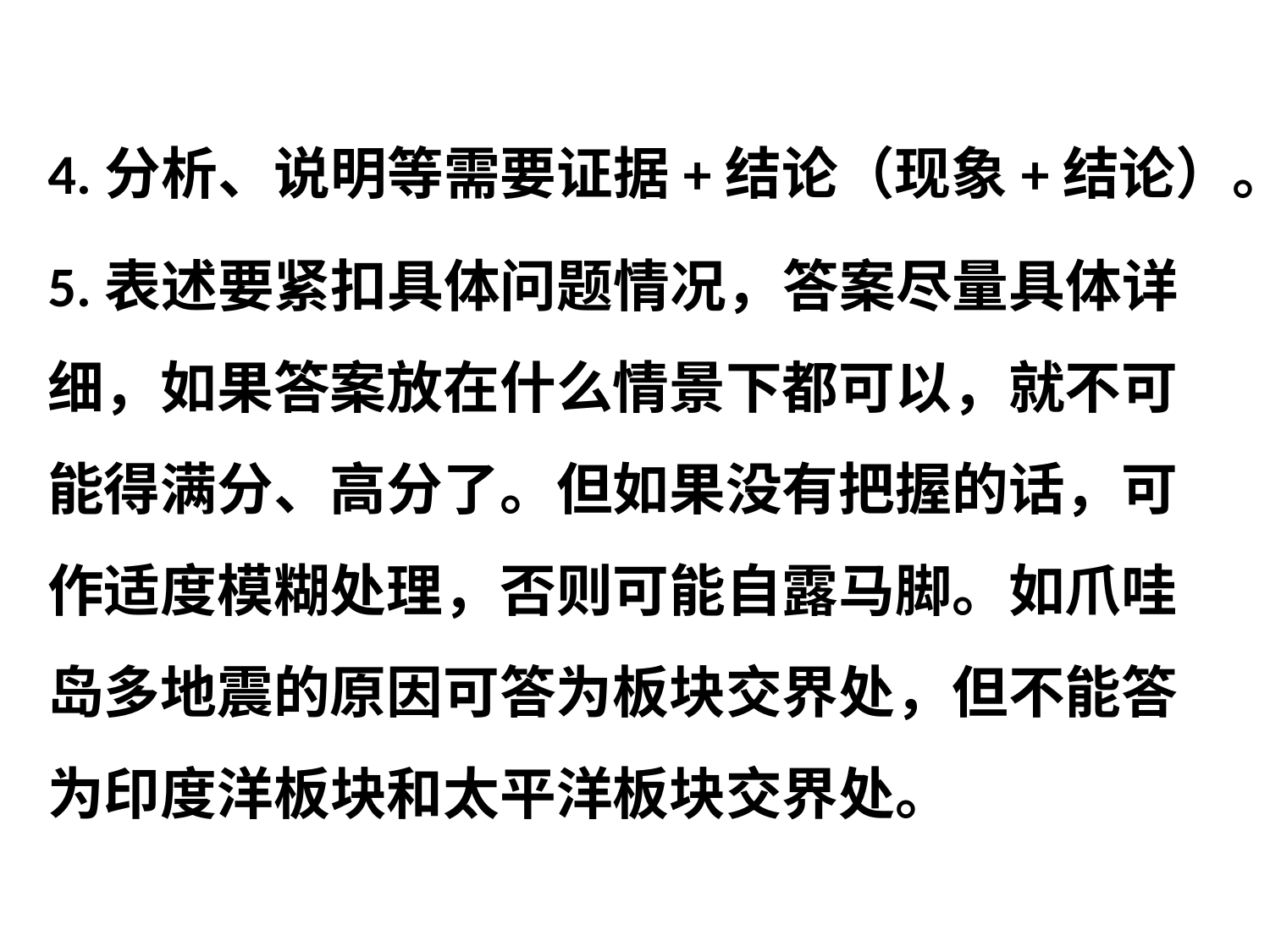

4.分析、说明等需要证据+结论（现象+结论）。
5.表述要紧扣具体问题情况，答案尽量具体详细，如果答案放在什么情景下都可以，就不可能得满分、高分了。但如果没有把握的话，可作适度模糊处理，否则可能自露马脚。如爪哇岛多地震的原因可答为板块交界处，但不能答为印度洋板块和太平洋板块交界处。